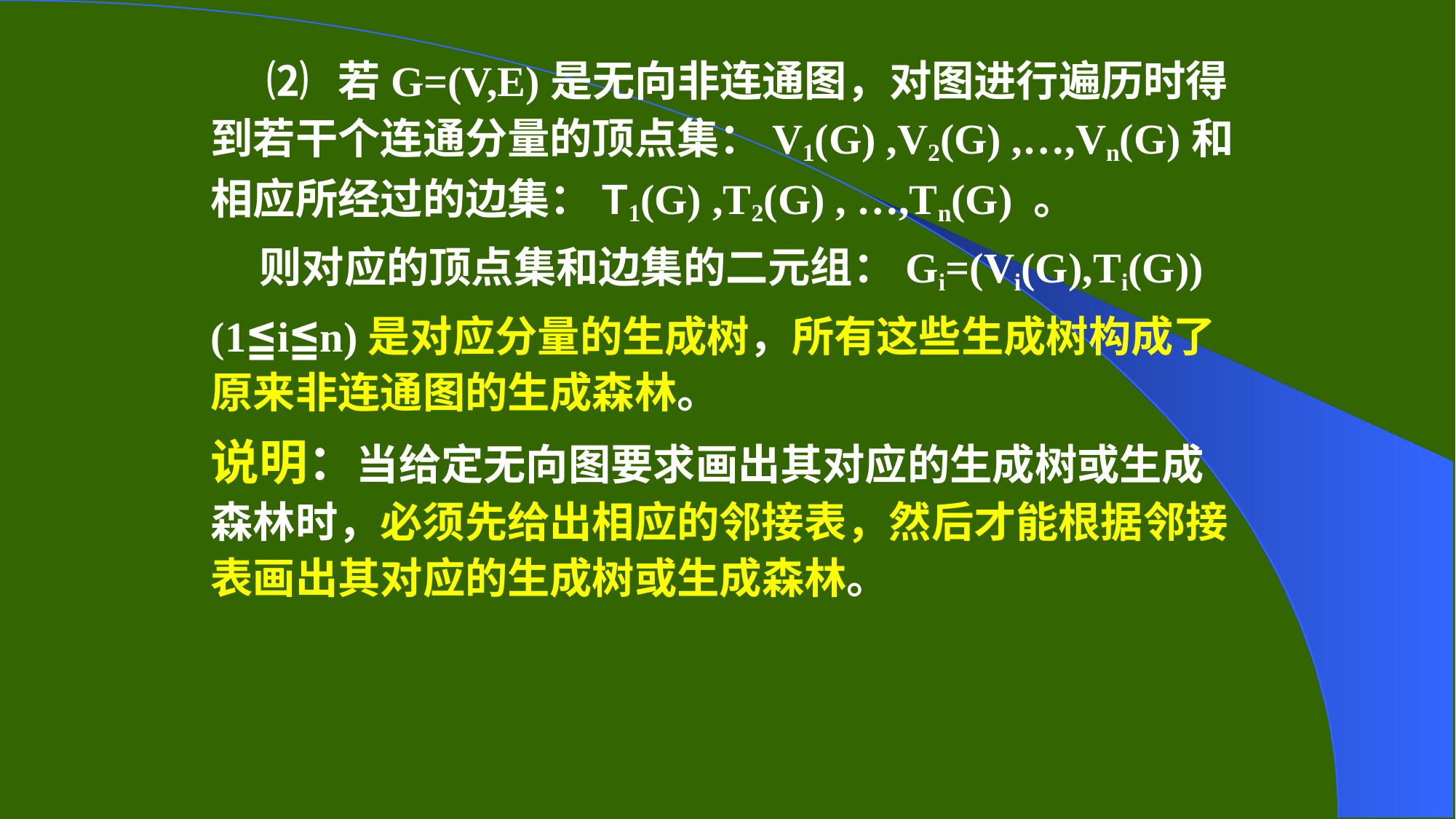

⑵  若G=(V,E)是无向非连通图，对图进行遍历时得到若干个连通分量的顶点集：V1(G) ,V2(G) ,…,Vn(G)和相应所经过的边集：T1(G) ,T2(G) , …,Tn(G) 。
    则对应的顶点集和边集的二元组：Gi=(Vi(G),Ti(G))
(1≦i≦n)是对应分量的生成树，所有这些生成树构成了原来非连通图的生成森林。
说明：当给定无向图要求画出其对应的生成树或生成森林时，必须先给出相应的邻接表，然后才能根据邻接表画出其对应的生成树或生成森林。